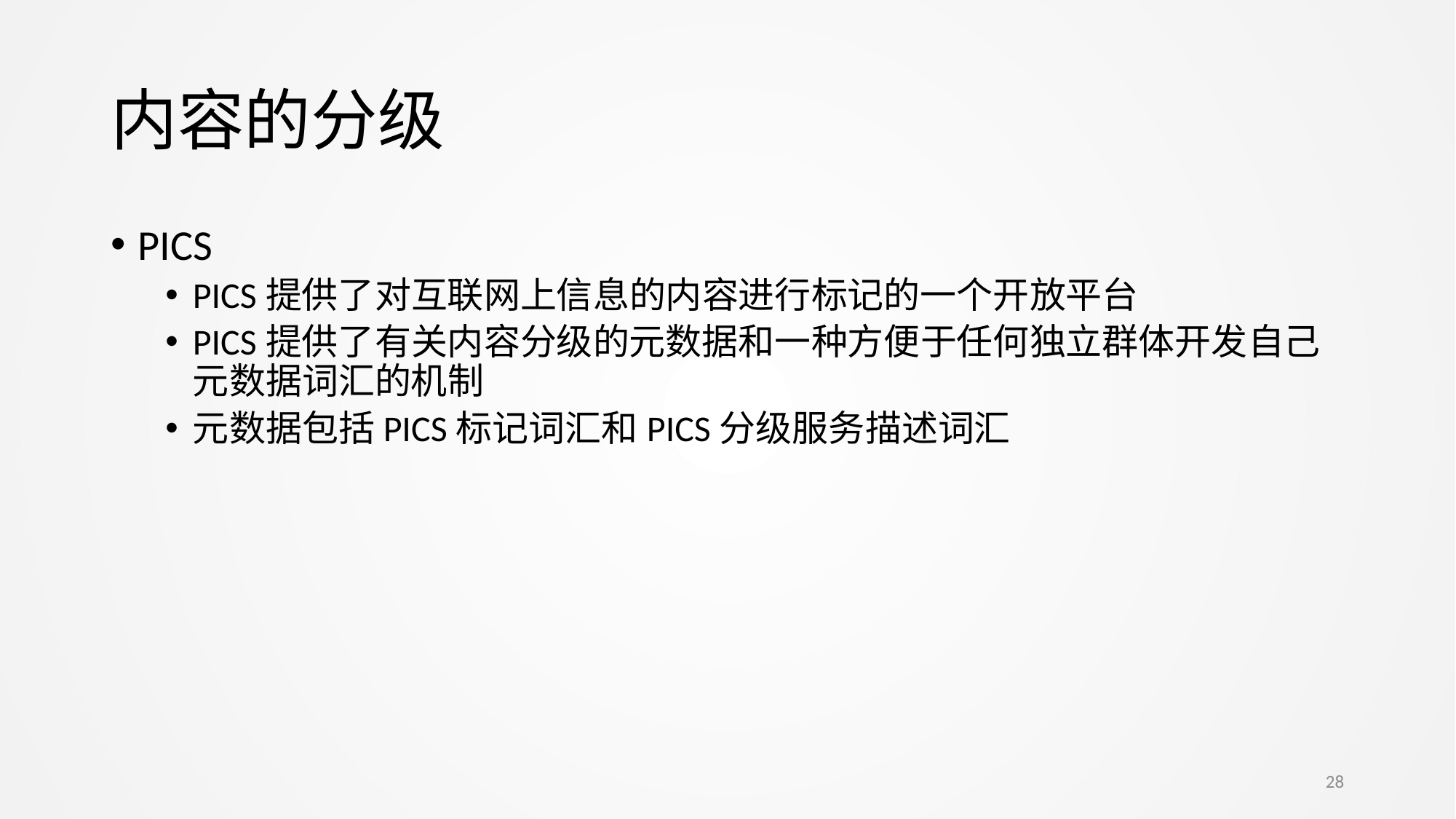

# 内容的分级
PICS
PICS提供了对互联网上信息的内容进行标记的一个开放平台
PICS提供了有关内容分级的元数据和一种方便于任何独立群体开发自己元数据词汇的机制
元数据包括PICS标记词汇和PICS分级服务描述词汇
28